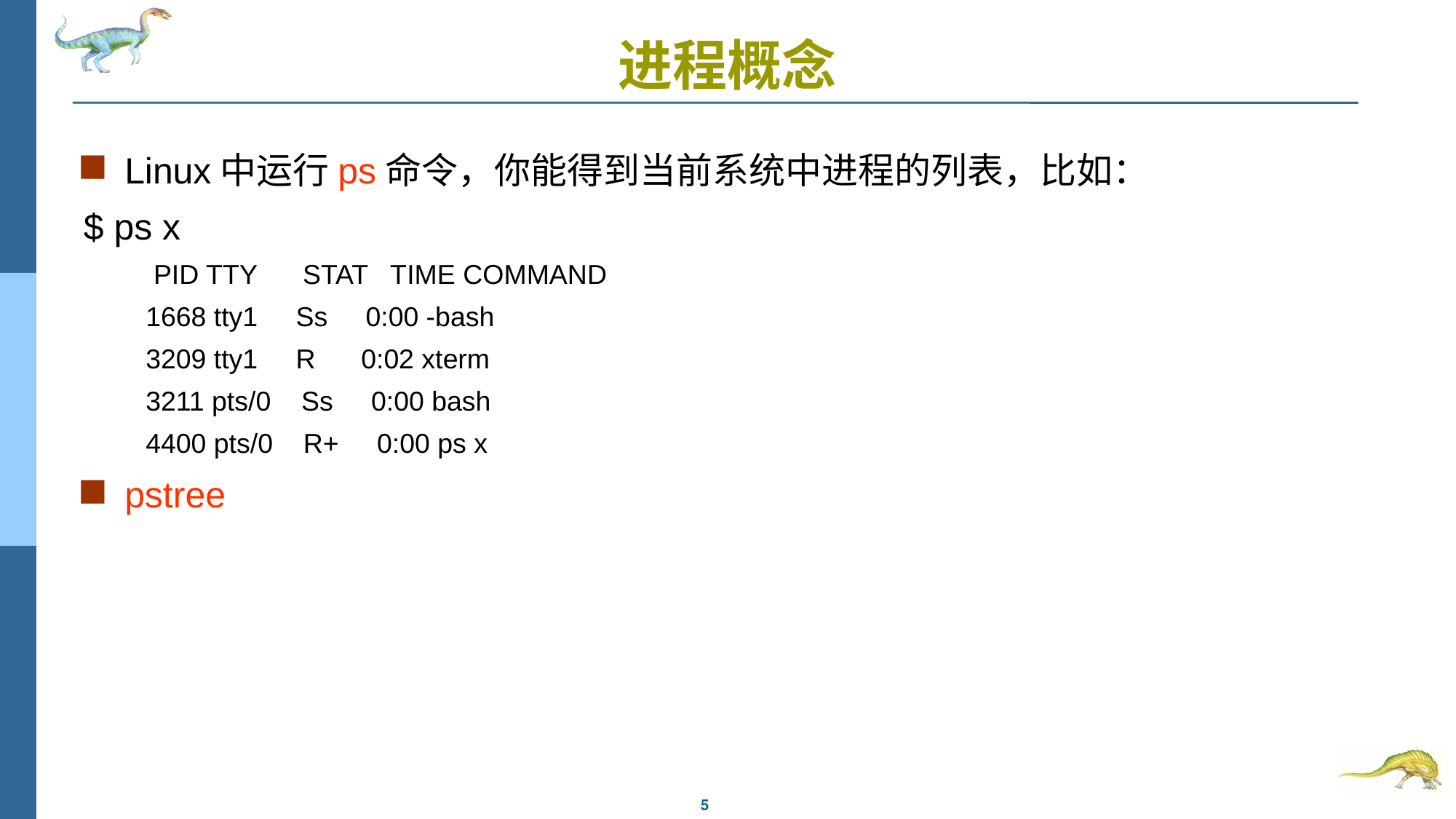

# 进程概念
Linux中运行ps命令，你能得到当前系统中进程的列表，比如：
$ ps x
  PID TTY      STAT   TIME COMMAND
 1668 tty1     Ss     0:00 -bash
 3209 tty1     R      0:02 xterm
 3211 pts/0    Ss     0:00 bash
 4400 pts/0    R+     0:00 ps x
pstree